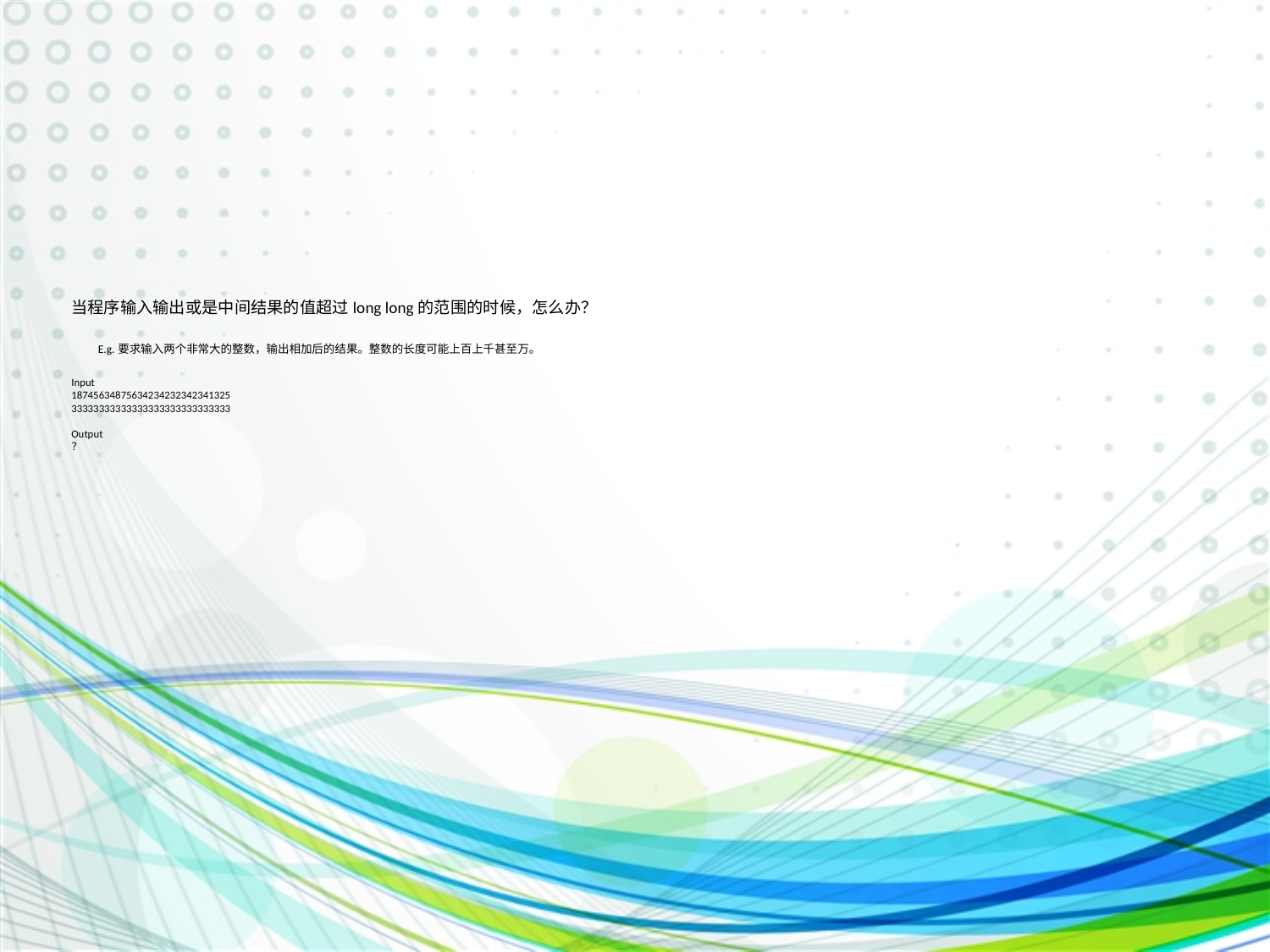

# 当程序输入输出或是中间结果的值超过 long long 的范围的时候，怎么办？ E.g. 要求输入两个非常大的整数，输出相加后的结果。整数的长度可能上百上千甚至万。 Input 18745634875634234232342341325 33333333333333333333333333333 Output ？